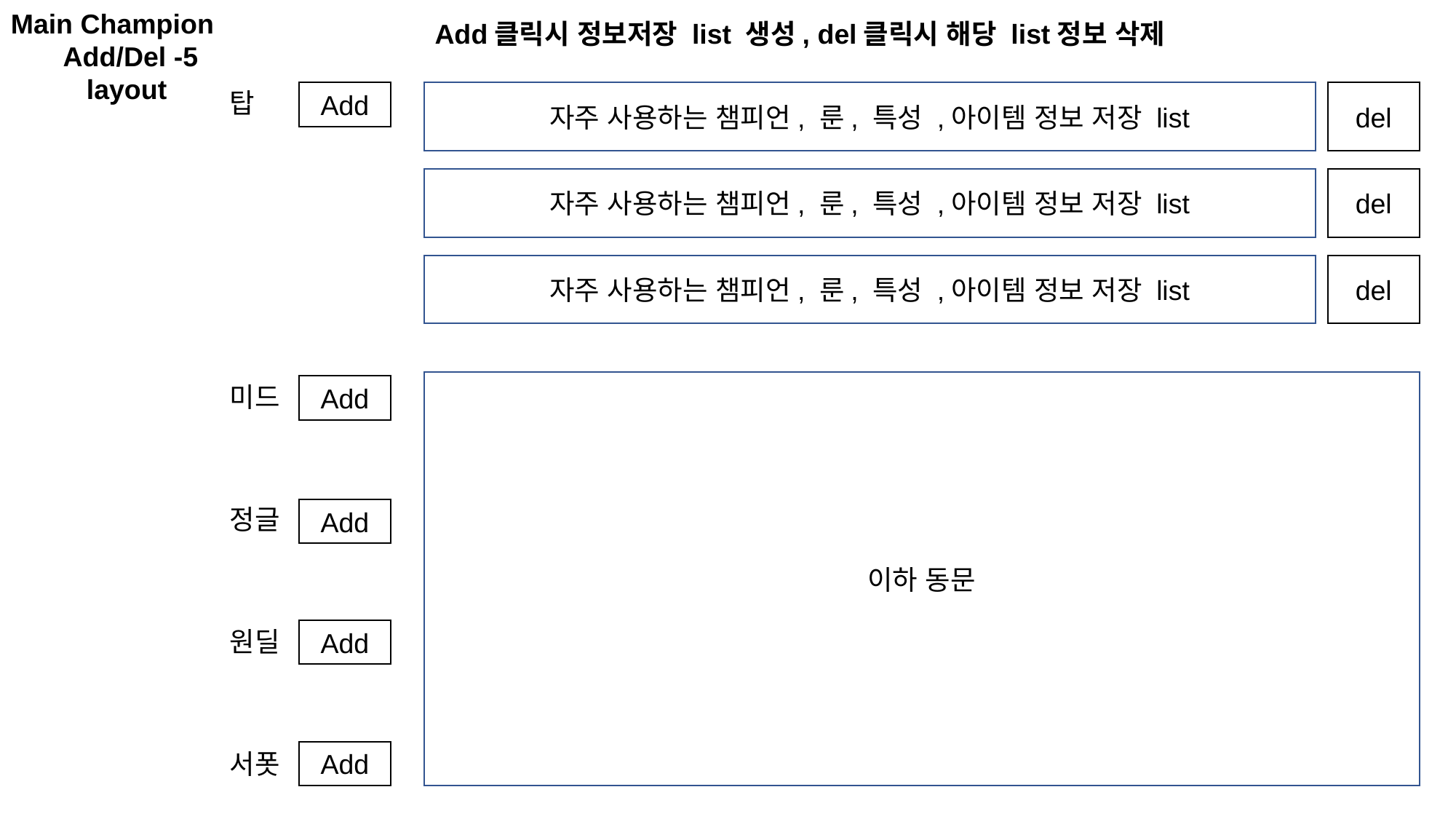

Main Champion
 Add/Del -5
layout
Add클릭시 정보저장 list 생성, del클릭시 해당 list정보 삭제
탑
del
Add
자주 사용하는 챔피언, 룬, 특성 ,아이템 정보 저장 list
del
자주 사용하는 챔피언, 룬, 특성 ,아이템 정보 저장 list
del
자주 사용하는 챔피언, 룬, 특성 ,아이템 정보 저장 list
이하 동문
미드
Add
정글
Add
원딜
Add
서폿
Add